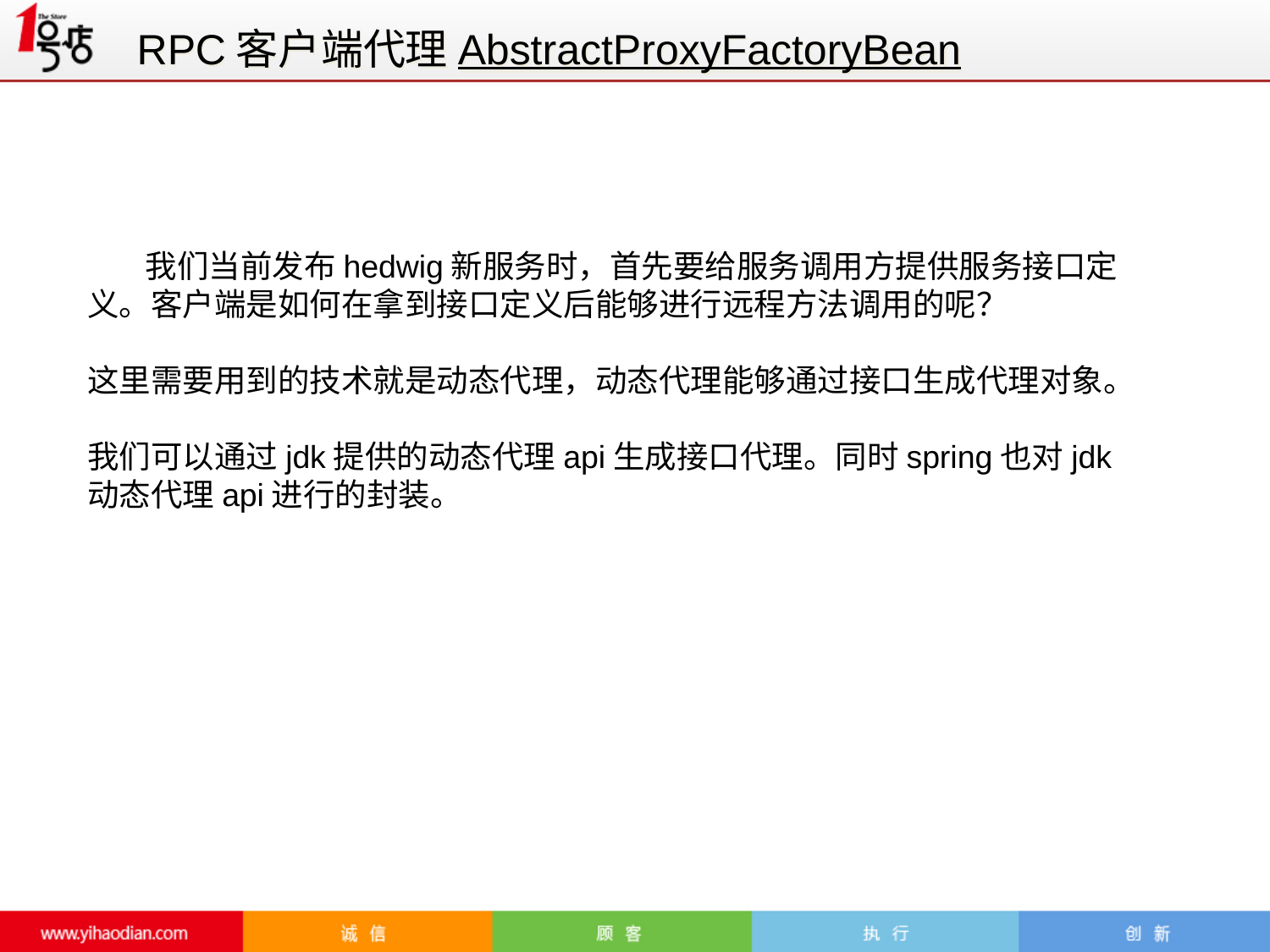

RPC客户端代理AbstractProxyFactoryBean

       我们当前发布hedwig新服务时，首先要给服务调用方提供服务接口定义。客户端是如何在拿到接口定义后能够进行远程方法调用的呢？

这里需要用到的技术就是动态代理，动态代理能够通过接口生成代理对象。

我们可以通过jdk提供的动态代理api生成接口代理。同时spring也对jdk动态代理api进行的封装。